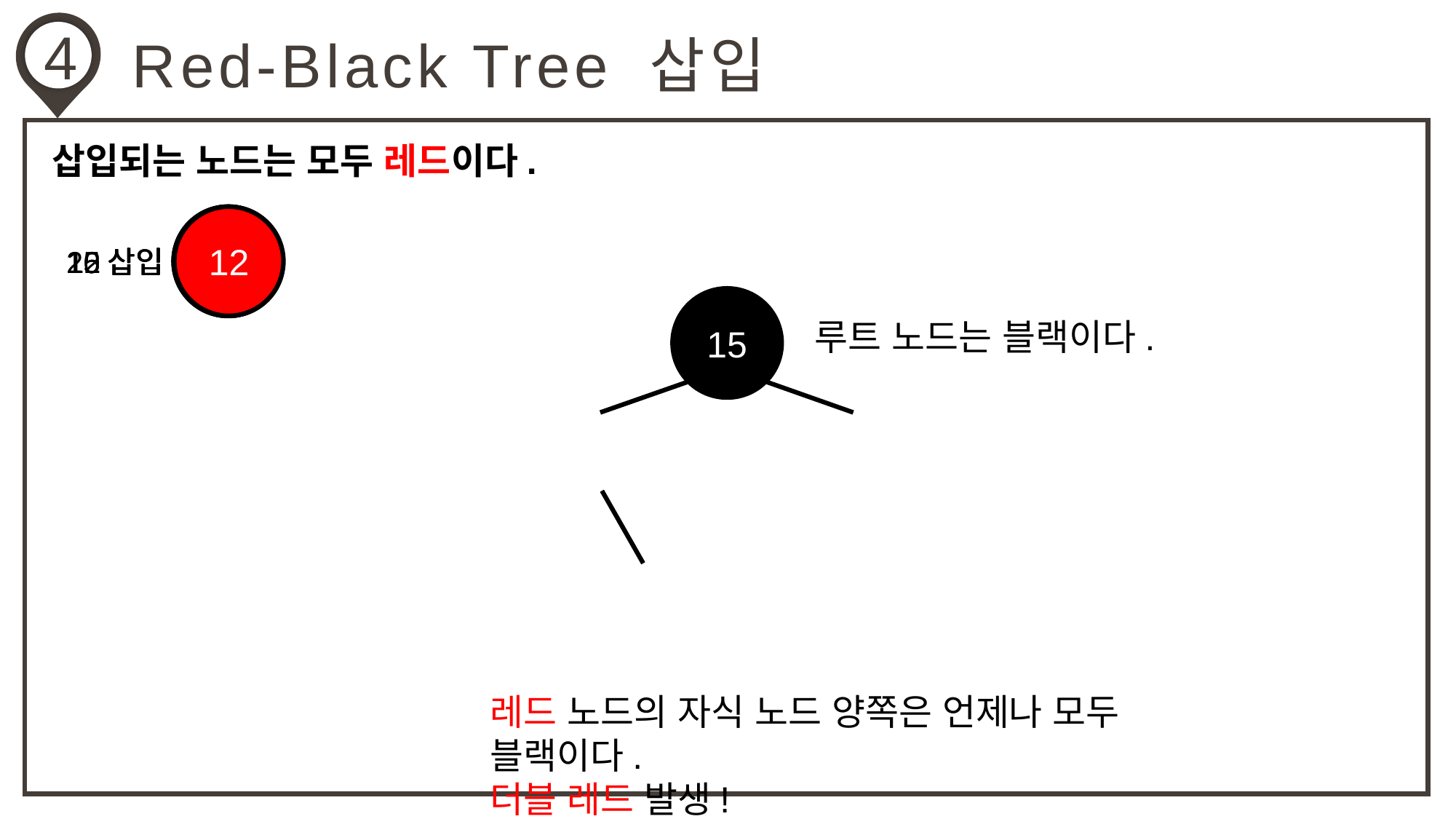

4
Red-Black Tree 삽입
삽입되는 노드는 모두 레드이다.
15
12
10
25
15삽입
12삽입
10삽입
25삽입
15
루트 노드는 블랙이다.
레드 노드의 자식 노드 양쪽은 언제나 모두 블랙이다.
더블 레드 발생!